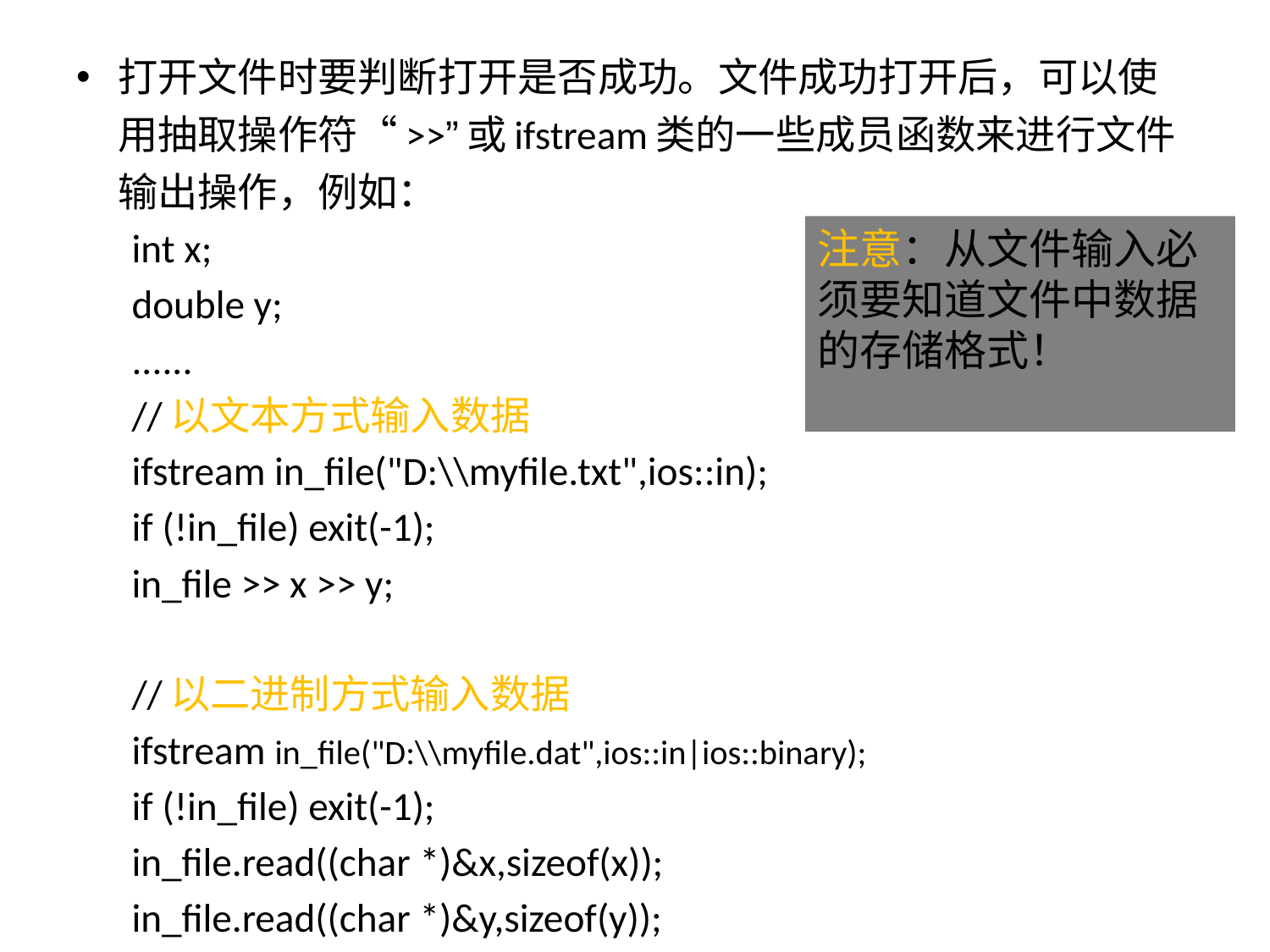

打开文件时要判断打开是否成功。文件成功打开后，可以使用抽取操作符“>>”或ifstream类的一些成员函数来进行文件输出操作，例如：
int x;
double y;
......
//以文本方式输入数据
ifstream in_file("D:\\myfile.txt",ios::in);
if (!in_file) exit(-1);
in_file >> x >> y;

//以二进制方式输入数据
ifstream in_file("D:\\myfile.dat",ios::in|ios::binary);
if (!in_file) exit(-1);
in_file.read((char *)&x,sizeof(x));
in_file.read((char *)&y,sizeof(y));
注意：从文件输入必须要知道文件中数据的存储格式！